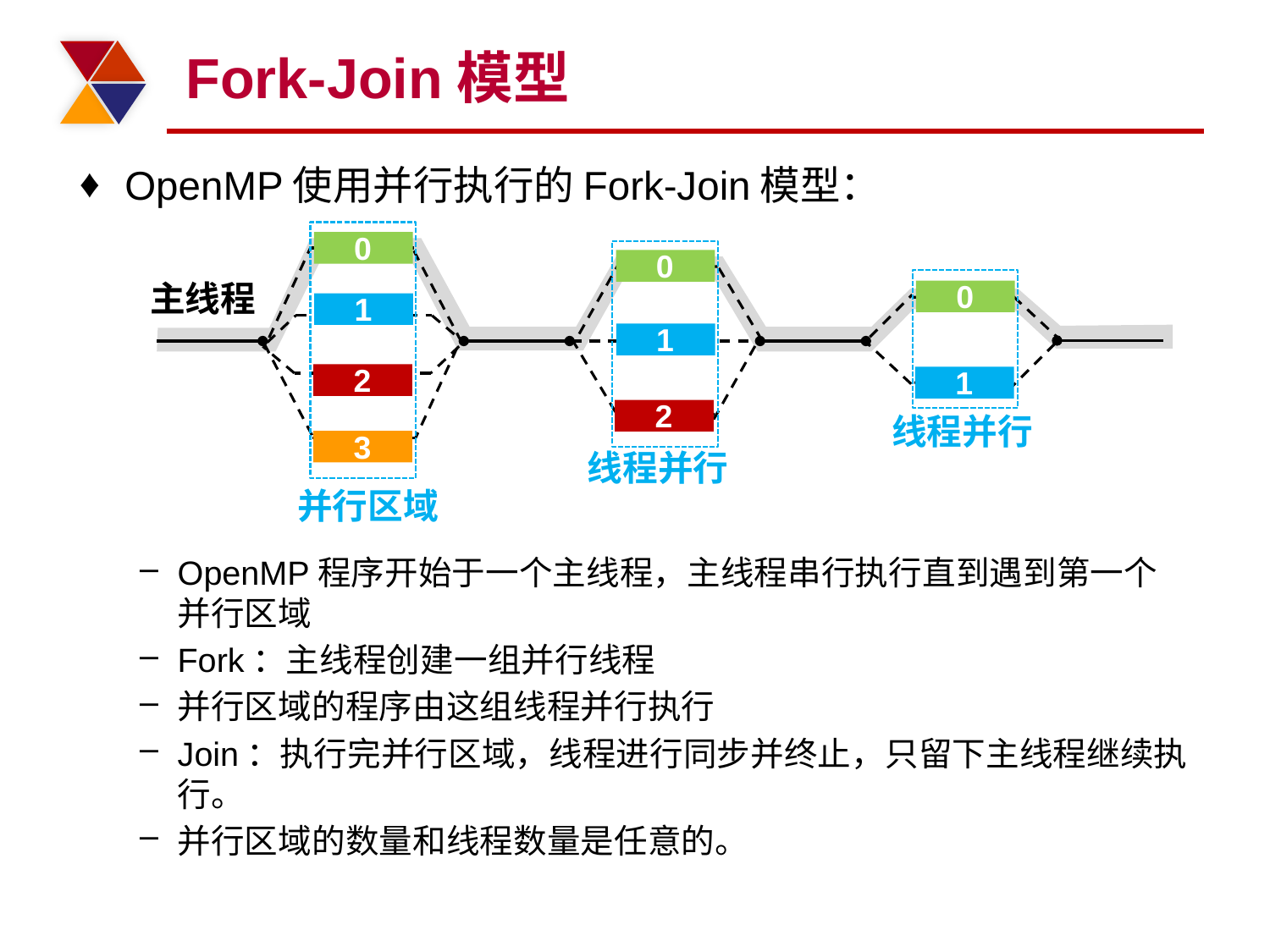

# Fork-Join模型
OpenMP使用并行执行的Fork-Join模型：

OpenMP程序开始于一个主线程，主线程串行执行直到遇到第一个并行区域
Fork：主线程创建一组并行线程
并行区域的程序由这组线程并行执行
Join：执行完并行区域，线程进行同步并终止，只留下主线程继续执行。
并行区域的数量和线程数量是任意的。

0

0

主线程

0

1

1

2

1

2

线程并行
3

线程并行
并行区域